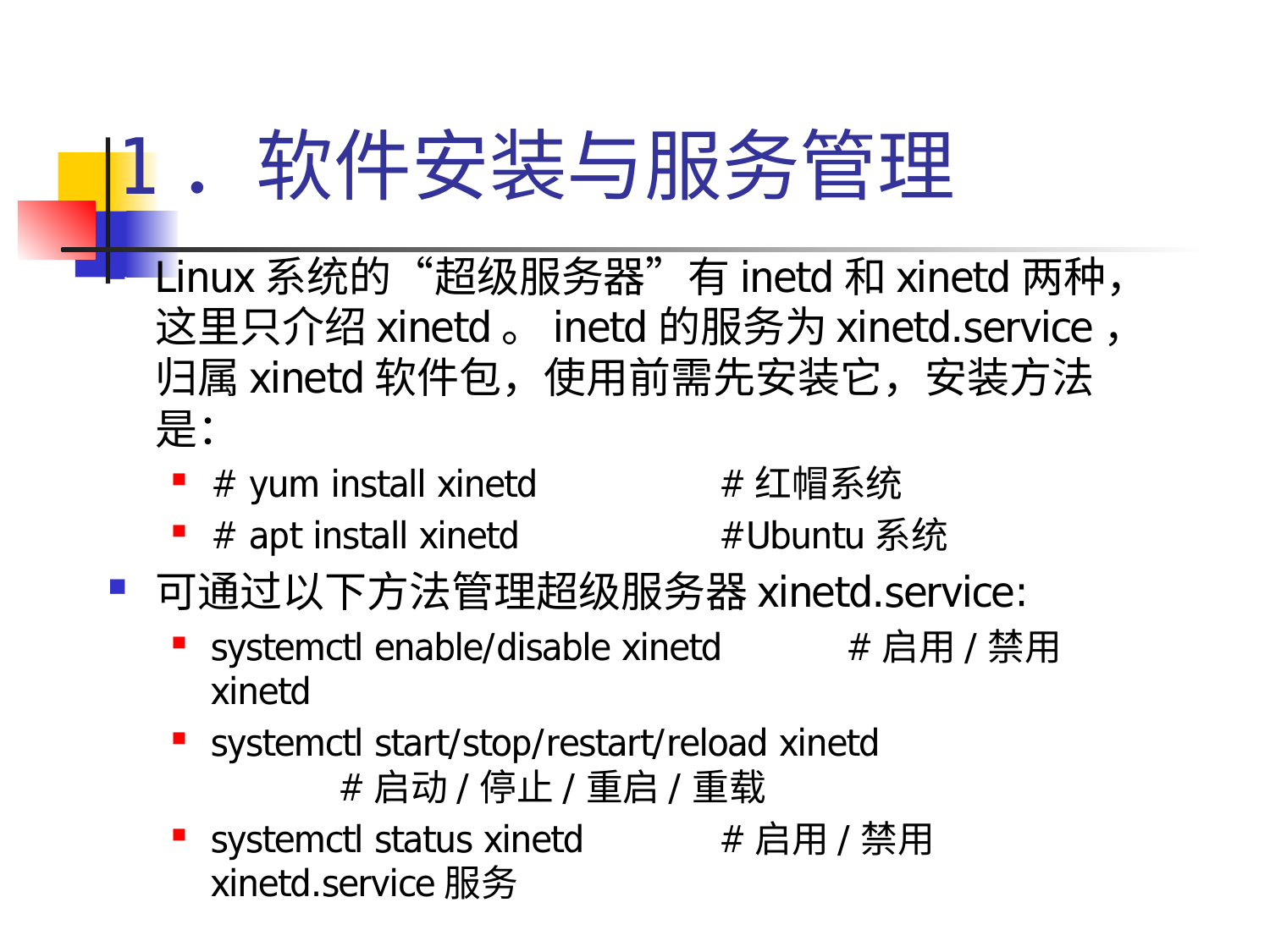

# 1．软件安装与服务管理
Linux系统的“超级服务器”有inetd和xinetd两种，这里只介绍xinetd。inetd的服务为xinetd.service，归属xinetd软件包，使用前需先安装它，安装方法是：
# yum install xinetd 		#红帽系统
# apt install xinetd 		#Ubuntu系统
可通过以下方法管理超级服务器xinetd.service:
systemctl enable/disable xinetd 	#启用/禁用xinetd
systemctl start/stop/restart/reload xinetd 			#启动/停止/重启/重载
systemctl status xinetd 	#启用/禁用xinetd.service服务